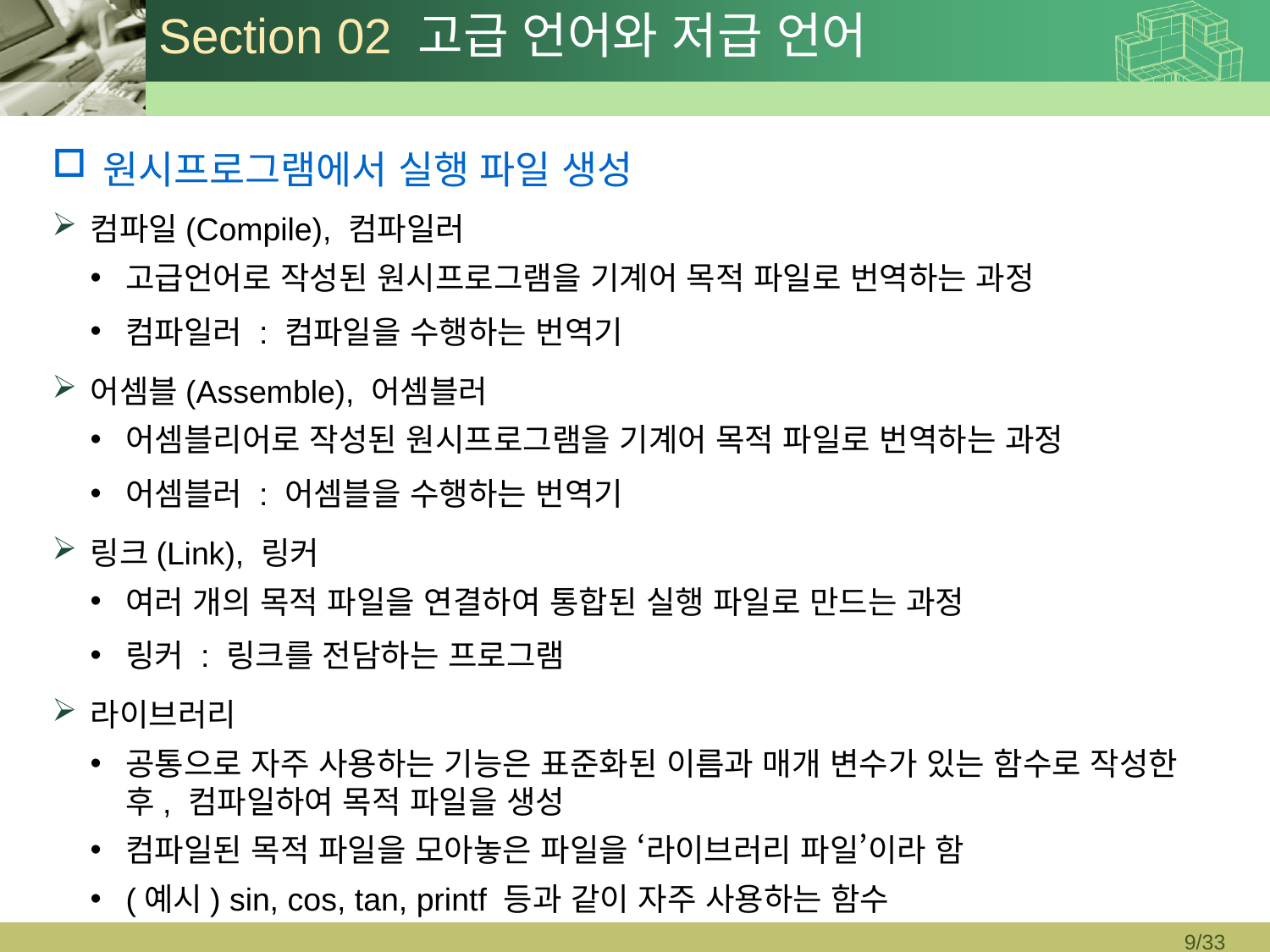

# Section 02 고급 언어와 저급 언어

원시프로그램에서 실행 파일 생성
컴파일(Compile), 컴파일러
고급언어로 작성된 원시프로그램을 기계어 목적 파일로 번역하는 과정
컴파일러 : 컴파일을 수행하는 번역기
어셈블(Assemble), 어셈블러
어셈블리어로 작성된 원시프로그램을 기계어 목적 파일로 번역하는 과정
어셈블러 : 어셈블을 수행하는 번역기
링크(Link), 링커
여러 개의 목적 파일을 연결하여 통합된 실행 파일로 만드는 과정
링커 : 링크를 전담하는 프로그램
라이브러리
공통으로 자주 사용하는 기능은 표준화된 이름과 매개 변수가 있는 함수로 작성한 후, 컴파일하여 목적 파일을 생성
컴파일된 목적 파일을 모아놓은 파일을 ‘라이브러리 파일’이라 함
(예시) sin, cos, tan, printf 등과 같이 자주 사용하는 함수